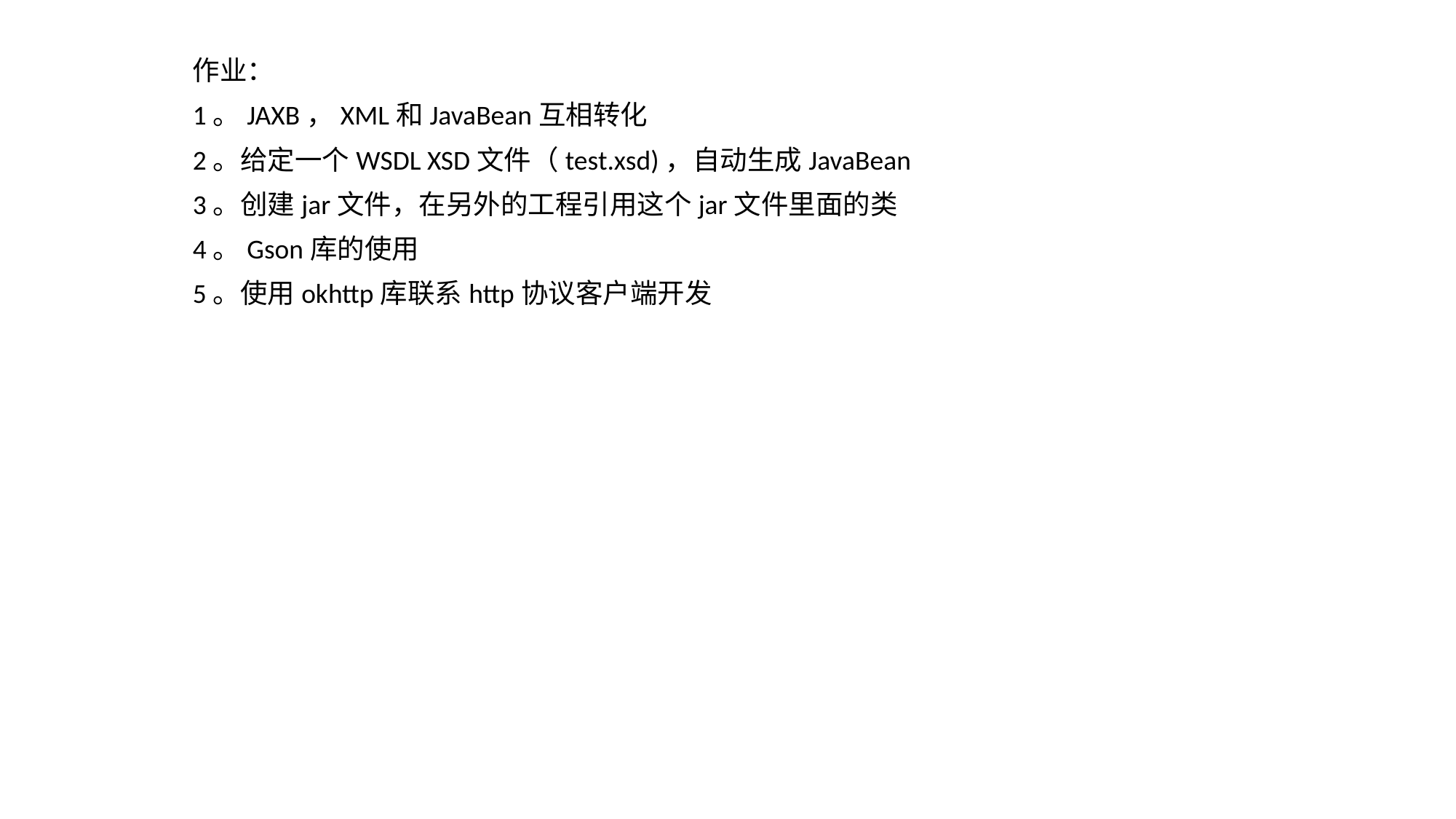

作业：
1。JAXB，XML和JavaBean互相转化
2。给定一个WSDL XSD文件（test.xsd)，自动生成JavaBean
3。创建jar文件，在另外的工程引用这个jar文件里面的类
4。Gson库的使用
5。使用okhttp库联系http协议客户端开发